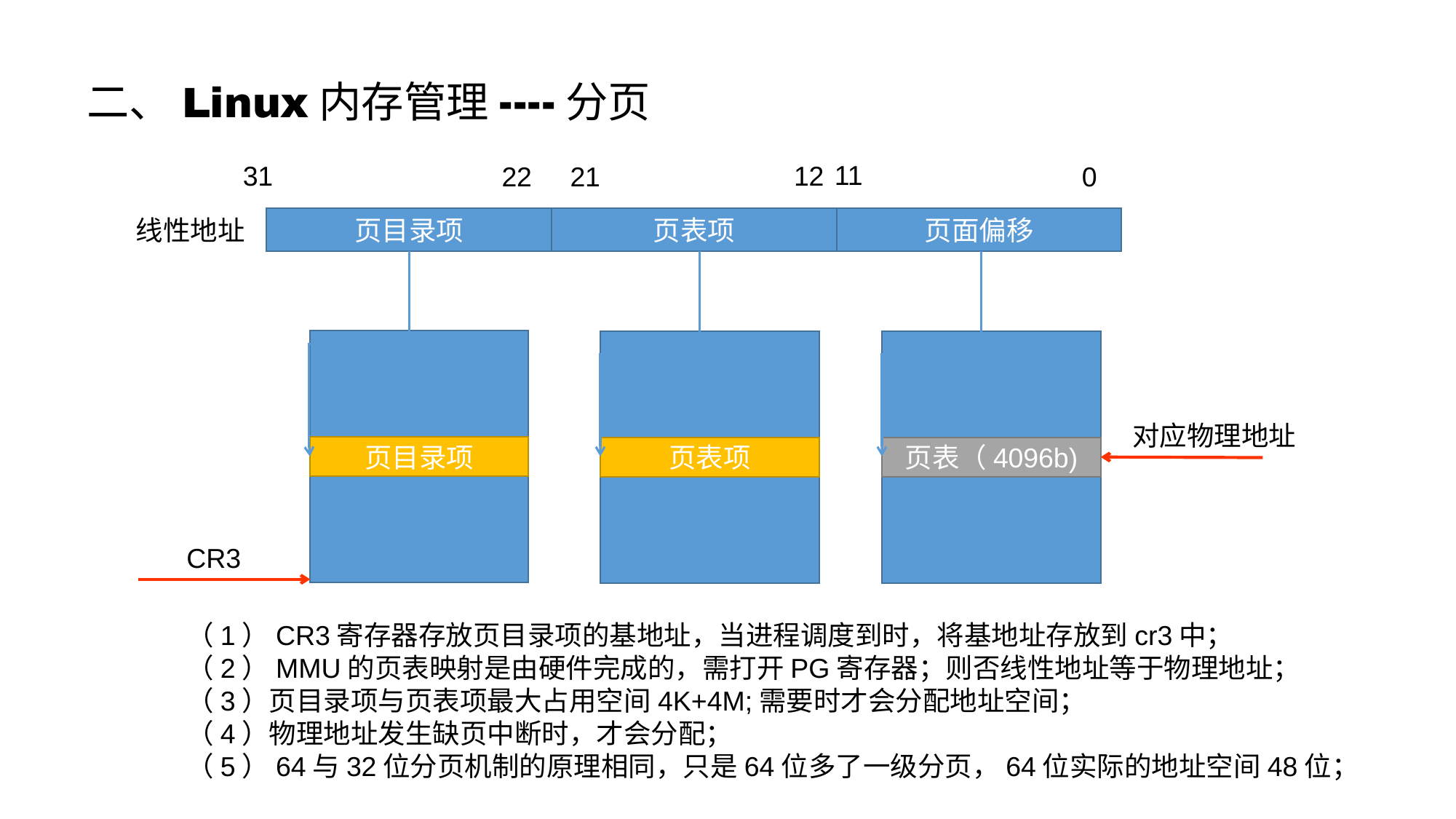

# 二、Linux内存管理----分页
11
31
12
22
21
0
线性地址
页目录项
页表项
页面偏移

对应物理地址
页目录项
页表（4096b)
页表项
CR3
（1）CR3寄存器存放页目录项的基地址，当进程调度到时，将基地址存放到cr3中；
（2）MMU的页表映射是由硬件完成的，需打开PG寄存器；则否线性地址等于物理地址；
（3）页目录项与页表项最大占用空间4K+4M;需要时才会分配地址空间；
（4）物理地址发生缺页中断时，才会分配；
（5）64与32位分页机制的原理相同，只是64位多了一级分页，64位实际的地址空间48位；